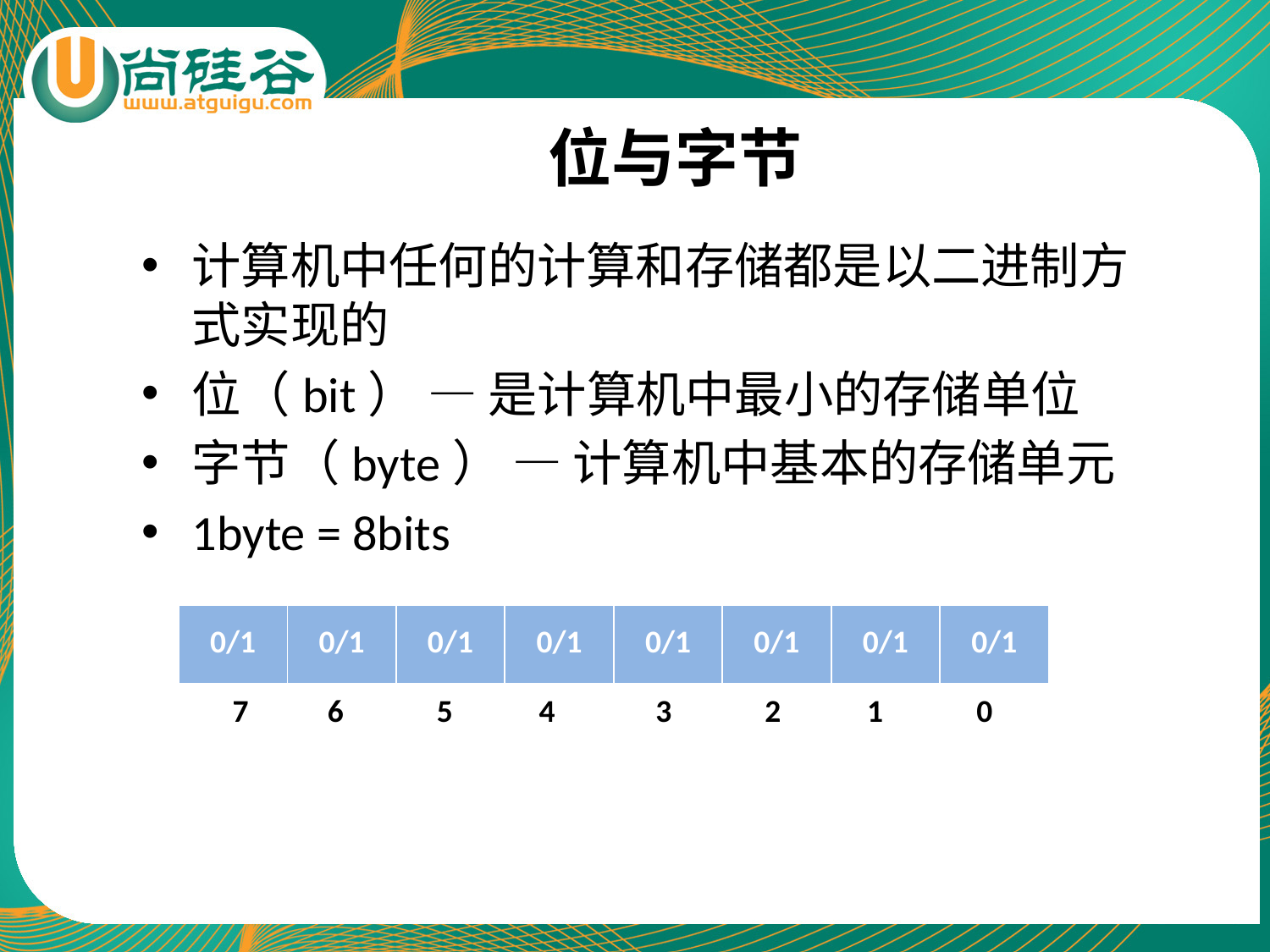

# 位与字节
计算机中任何的计算和存储都是以二进制方式实现的
位（bit） — 是计算机中最小的存储单位
字节（byte） — 计算机中基本的存储单元
1byte = 8bits

| 0/1 | 0/1 | 0/1 | 0/1 | 0/1 | 0/1 | 0/1 | 0/1 |
| --- | --- | --- | --- | --- | --- | --- | --- |
   7           6             5            4              3             2            1             0